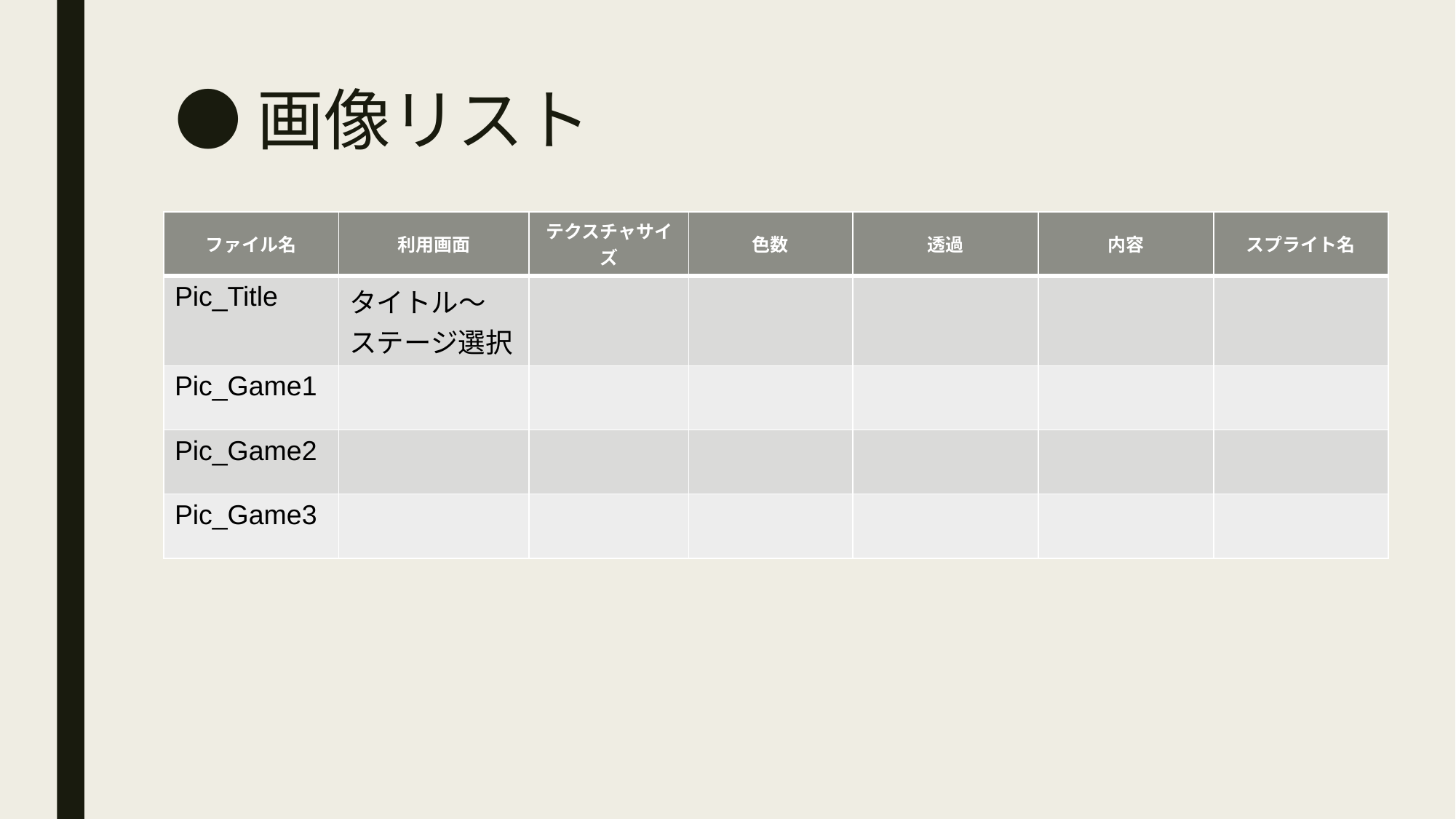

# ●画像リスト
| ファイル名 | 利用画面 | テクスチャサイズ | 色数 | 透過 | 内容 | スプライト名 |
| --- | --- | --- | --- | --- | --- | --- |
| Pic\_Title | タイトル～ ステージ選択 |  |  |  |  |  |
| Pic\_Game1 |  |  |  |  |  |  |
| Pic\_Game2 |  |  |  |  |  |  |
| Pic\_Game3 |  |  |  |  |  |  |